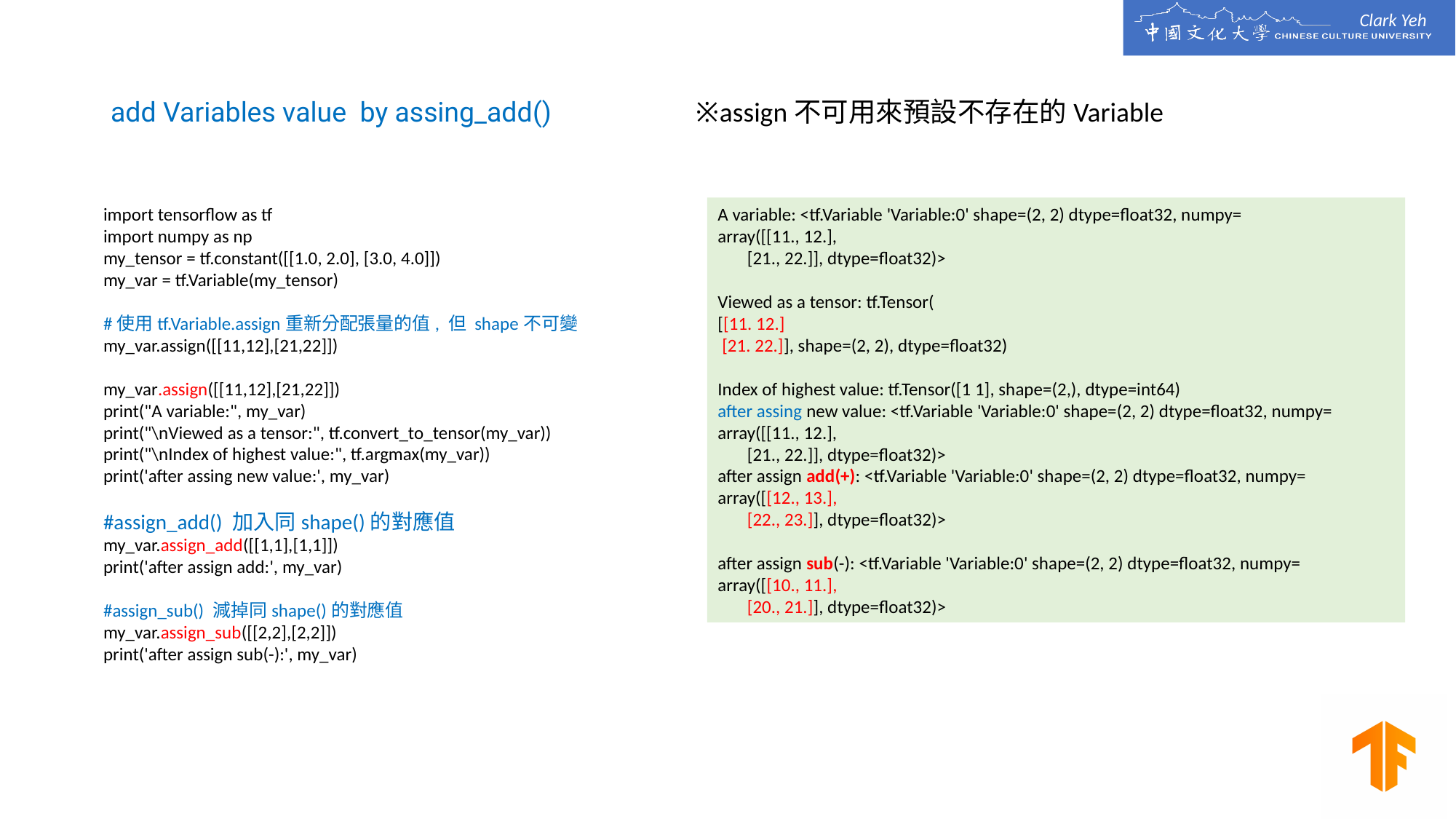

add Variables value  by assing_add()
※ assign不可用來預設不存在的Variable
import tensorflow as tf
import numpy as np
my_tensor = tf.constant([[1.0, 2.0], [3.0, 4.0]])
my_var = tf.Variable(my_tensor)

#使用tf.Variable.assign重新分配張量的值, 但 shape不可變
my_var.assign([[11,12],[21,22]])

my_var.assign([[11,12],[21,22]])
print("A variable:", my_var)
print("\nViewed as a tensor:", tf.convert_to_tensor(my_var))
print("\nIndex of highest value:", tf.argmax(my_var))
print('after assing new value:', my_var)

#assign_add() 加入同shape()的對應值
my_var.assign_add([[1,1],[1,1]])
print('after assign add:', my_var)

#assign_sub() 減掉同shape()的對應值
my_var.assign_sub([[2,2],[2,2]])
print('after assign sub(-):', my_var)
A variable: <tf.Variable 'Variable:0' shape=(2, 2) dtype=float32, numpy=
array([[11., 12.],
       [21., 22.]], dtype=float32)>

Viewed as a tensor: tf.Tensor(
[[11. 12.]
 [21. 22.]], shape=(2, 2), dtype=float32)

Index of highest value: tf.Tensor([1 1], shape=(2,), dtype=int64)
after assing new value: <tf.Variable 'Variable:0' shape=(2, 2) dtype=float32, numpy=
array([[11., 12.],
       [21., 22.]], dtype=float32)>
after assign add(+): <tf.Variable 'Variable:0' shape=(2, 2) dtype=float32, numpy=
array([[12., 13.],
       [22., 23.]], dtype=float32)>

after assign sub(-): <tf.Variable 'Variable:0' shape=(2, 2) dtype=float32, numpy=
array([[10., 11.],
       [20., 21.]], dtype=float32)>